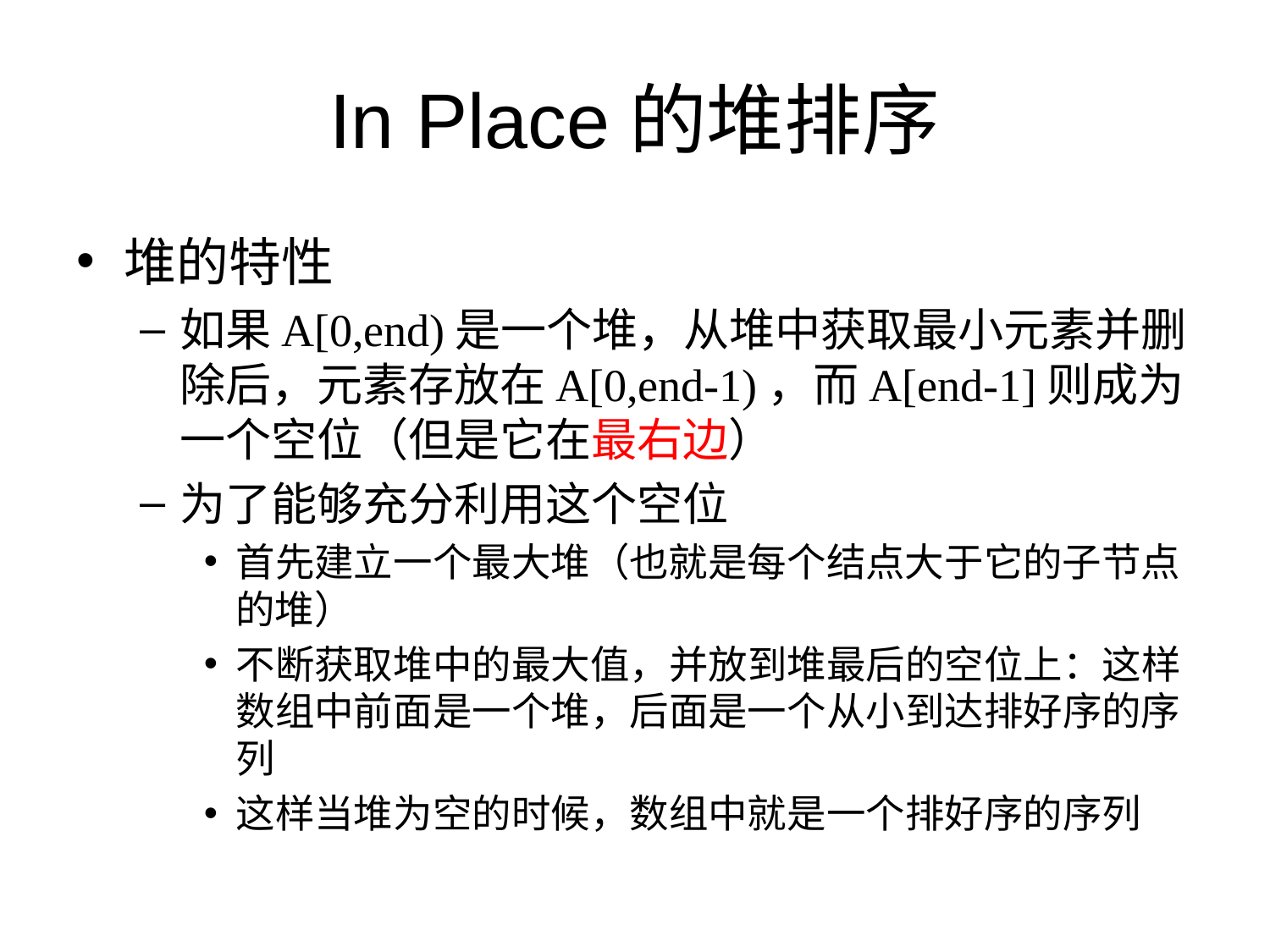

# In Place的堆排序
堆的特性
如果A[0,end)是一个堆，从堆中获取最小元素并删除后，元素存放在A[0,end-1)，而A[end-1]则成为一个空位（但是它在最右边）
为了能够充分利用这个空位
首先建立一个最大堆（也就是每个结点大于它的子节点的堆）
不断获取堆中的最大值，并放到堆最后的空位上：这样数组中前面是一个堆，后面是一个从小到达排好序的序列
这样当堆为空的时候，数组中就是一个排好序的序列